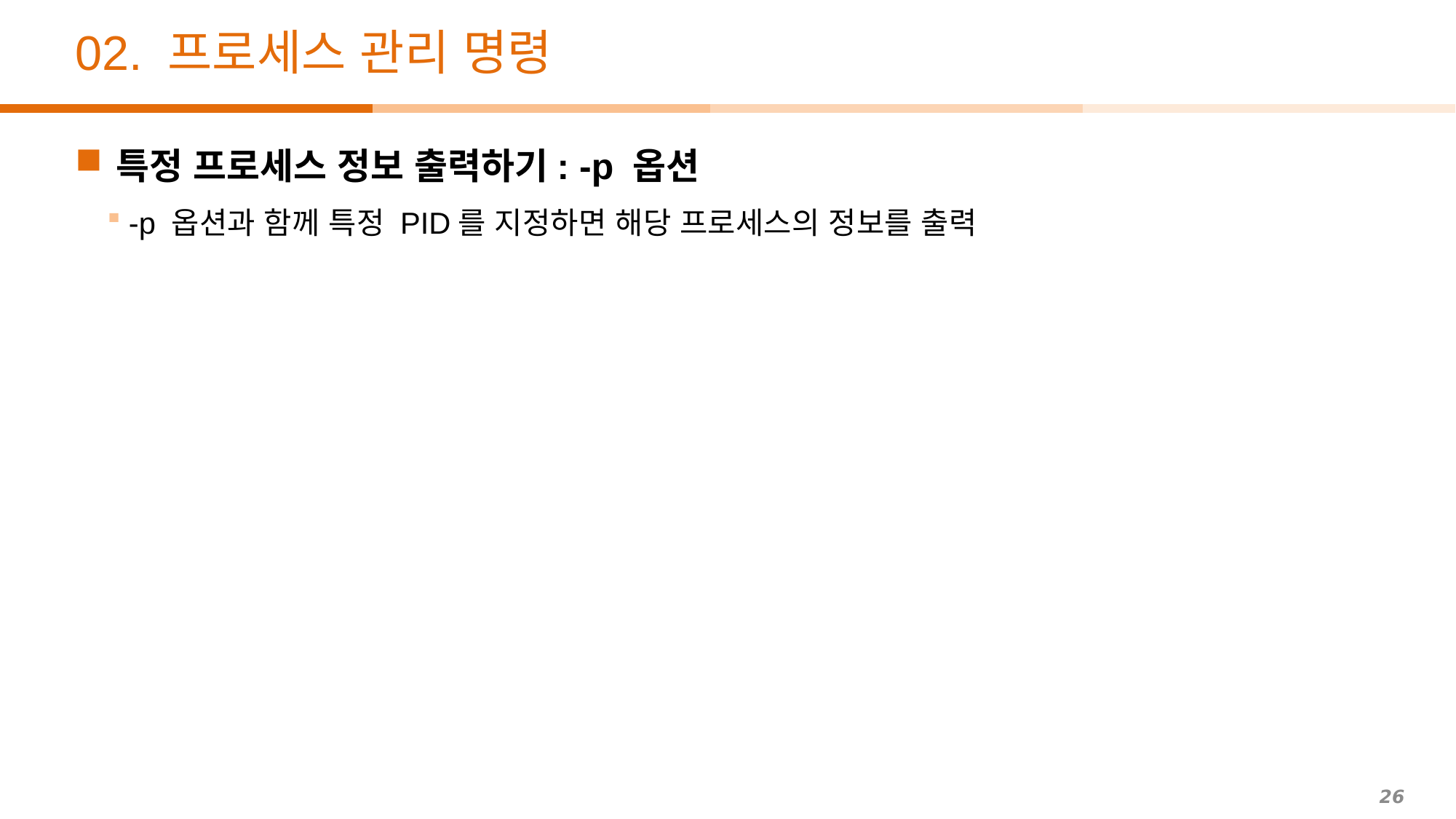

# 02. 프로세스 관리 명령
특정 프로세스 정보 출력하기: -p 옵션
-p 옵션과 함께 특정 PID를 지정하면 해당 프로세스의 정보를 출력